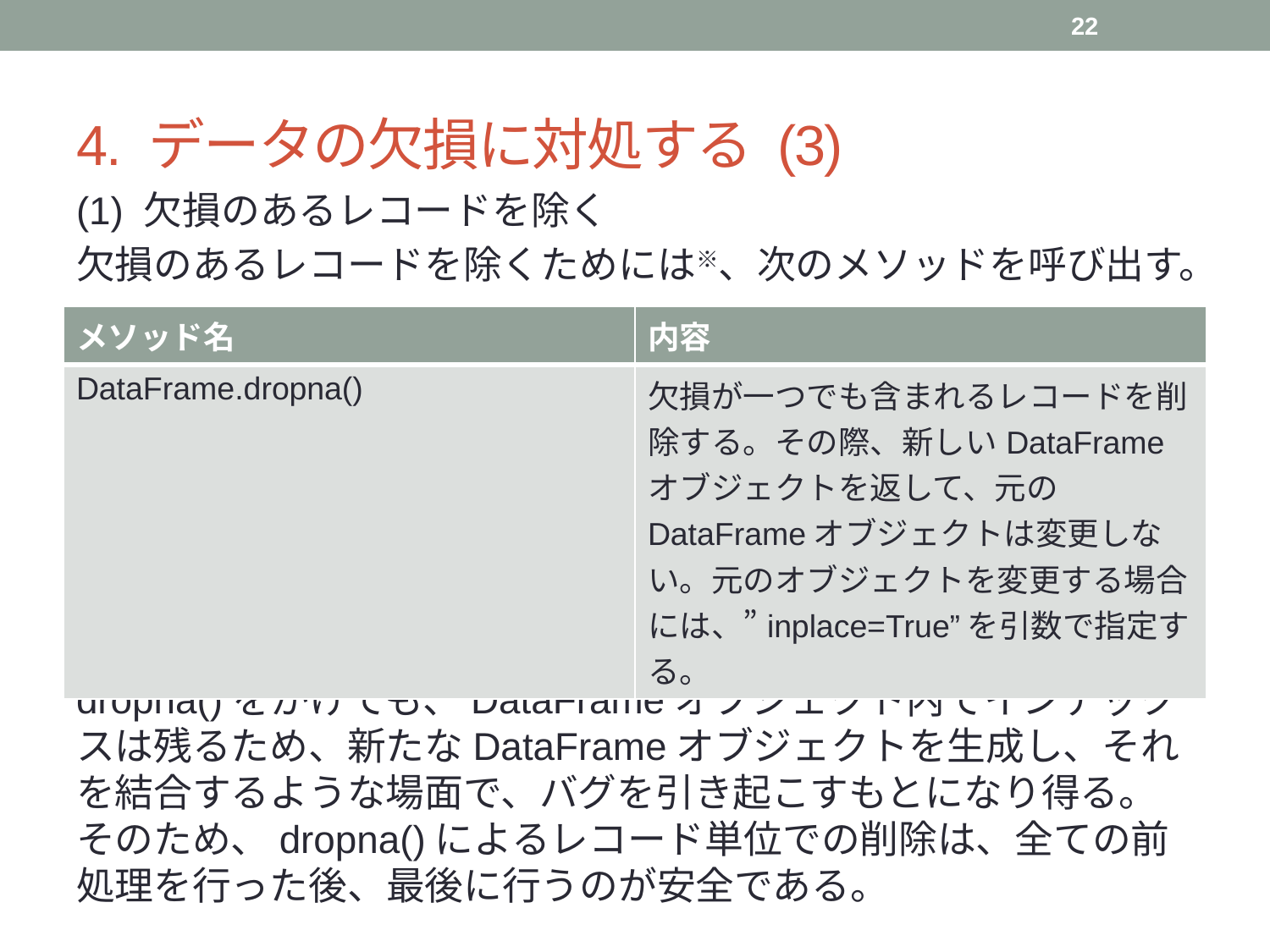

22
# 4. データの欠損に対処する (3)
(1) 欠損のあるレコードを除く
欠損のあるレコードを除くためには※、次のメソッドを呼び出す。

※
dropna()をかけても、DataFrameオブジェクト内でインデックスは残るため、新たなDataFrameオブジェクトを生成し、それを結合するような場面で、バグを引き起こすもとになり得る。そのため、dropna()によるレコード単位での削除は、全ての前処理を行った後、最後に行うのが安全である。

| メソッド名 | 内容 |
| --- | --- |
| DataFrame.dropna() | 欠損が一つでも含まれるレコードを削除する。その際、新しいDataFrameオブジェクトを返して、元のDataFrameオブジェクトは変更しない。元のオブジェクトを変更する場合には、”inplace=True”を引数で指定する。 |